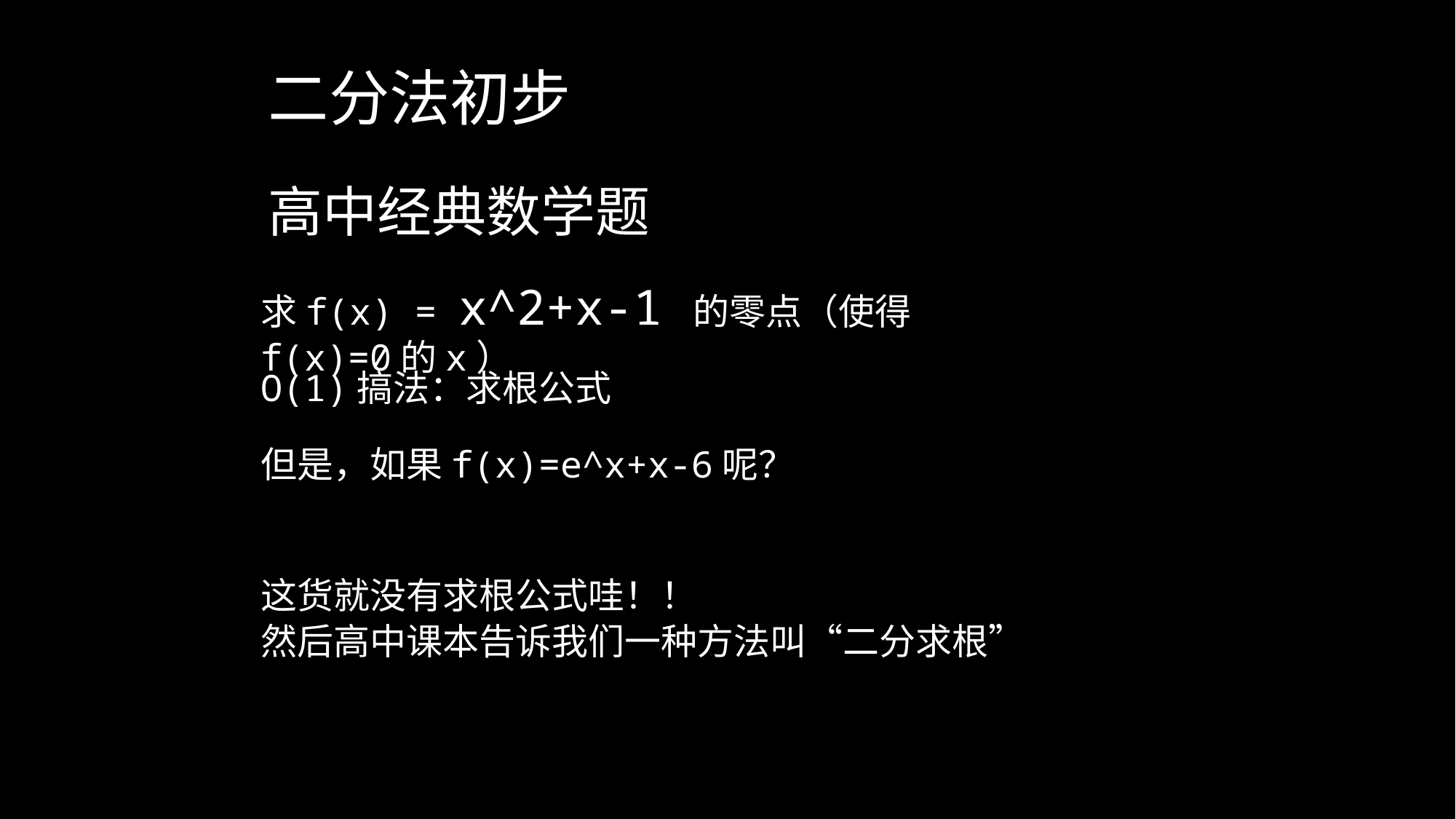

二分法初步
高中经典数学题
求f(x) = x^2+x-1 的零点（使得f(x)=0的x）

O(1)搞法：求根公式

但是，如果f(x)=e^x+x-6呢？

这货就没有求根公式哇！！
然后高中课本告诉我们一种方法叫“二分求根”